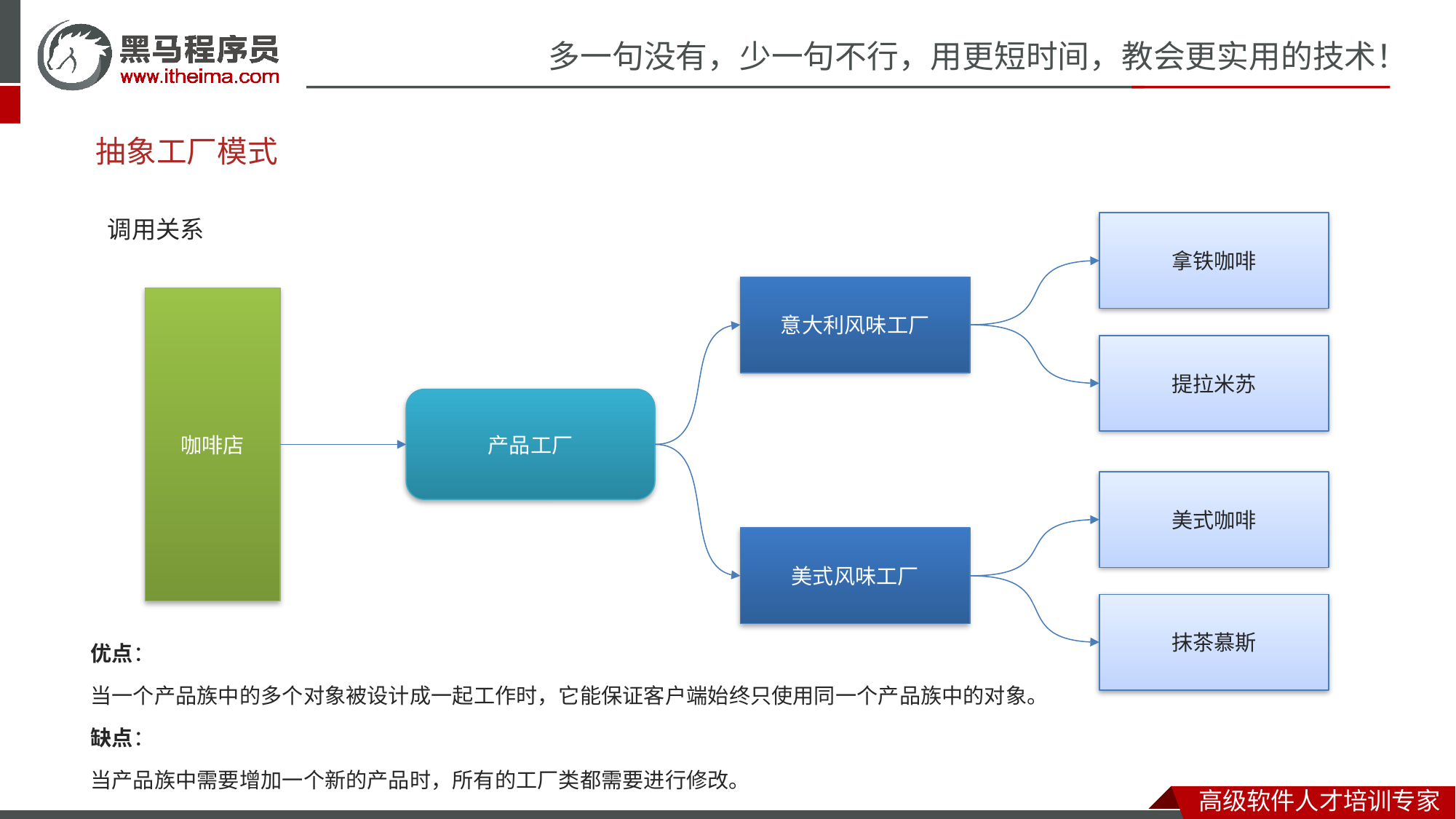

# 抽象工厂模式
调用关系
拿铁咖啡
意大利风味工厂
咖啡店
提拉米苏
产品工厂
美式咖啡
美式风味工厂
抹茶慕斯
优点：
当一个产品族中的多个对象被设计成一起工作时，它能保证客户端始终只使用同一个产品族中的对象。
缺点：
当产品族中需要增加一个新的产品时，所有的工厂类都需要进行修改。